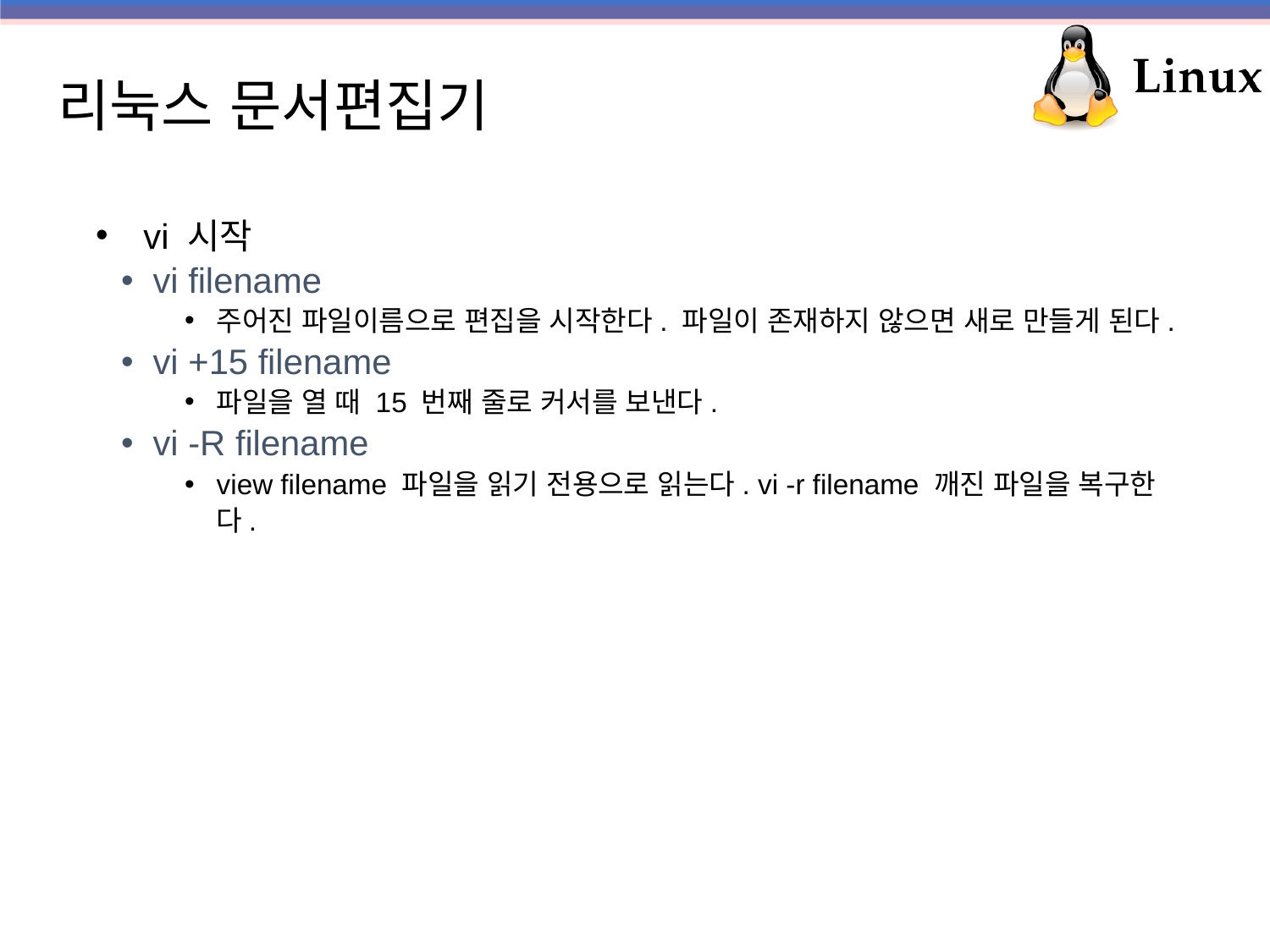

# 리눅스 문서편집기
vi 시작
vi filename
주어진 파일이름으로 편집을 시작한다. 파일이 존재하지 않으면 새로 만들게 된다.
vi +15 filename
파일을 열 때 15 번째 줄로 커서를 보낸다.
vi -R filename
view filename 파일을 읽기 전용으로 읽는다. vi -r filename 깨진 파일을 복구한다.